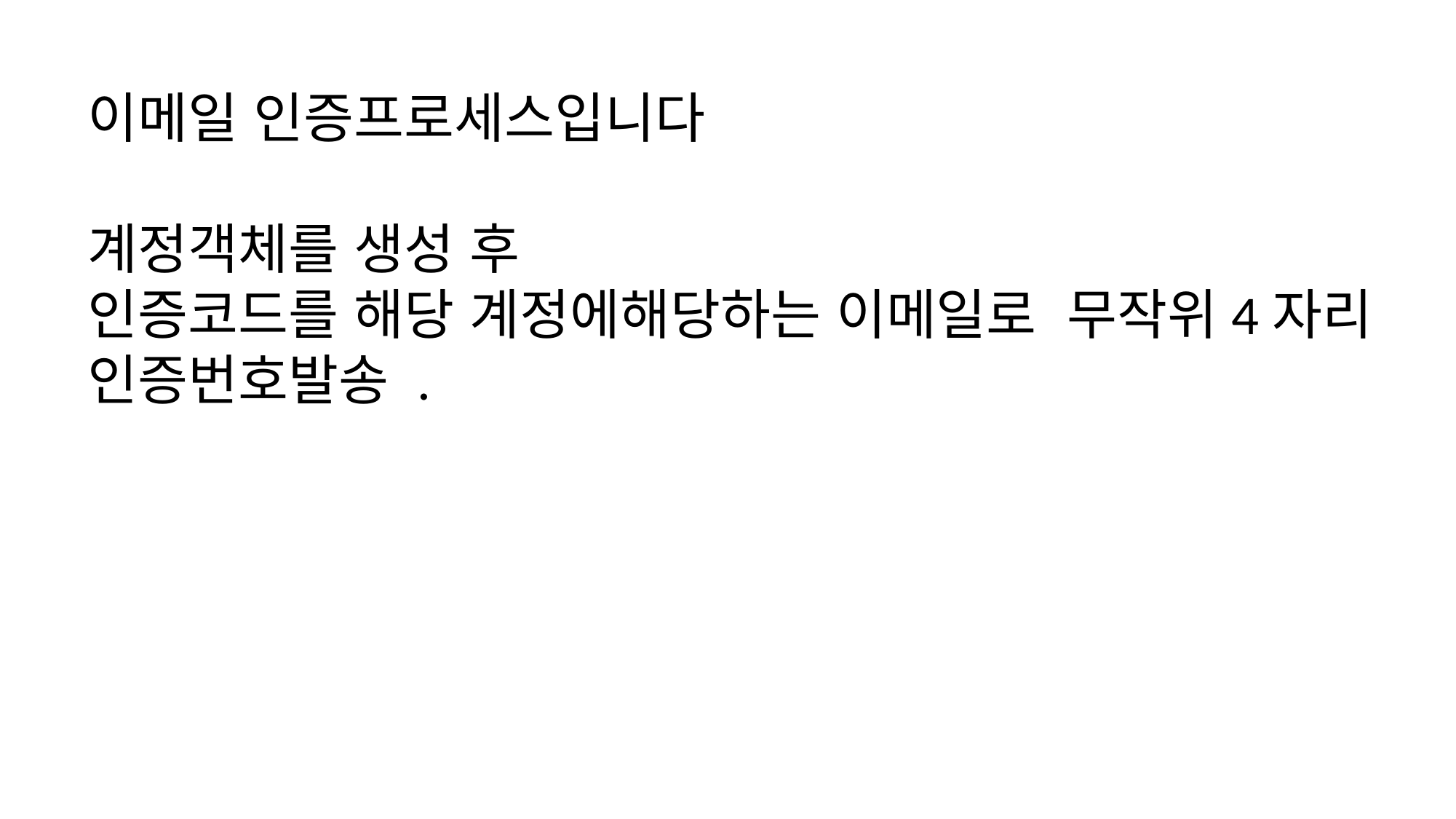

이메일 인증프로세스입니다

계정객체를 생성 후
인증코드를 해당 계정에해당하는 이메일로  무작위4자리 인증번호발송 .